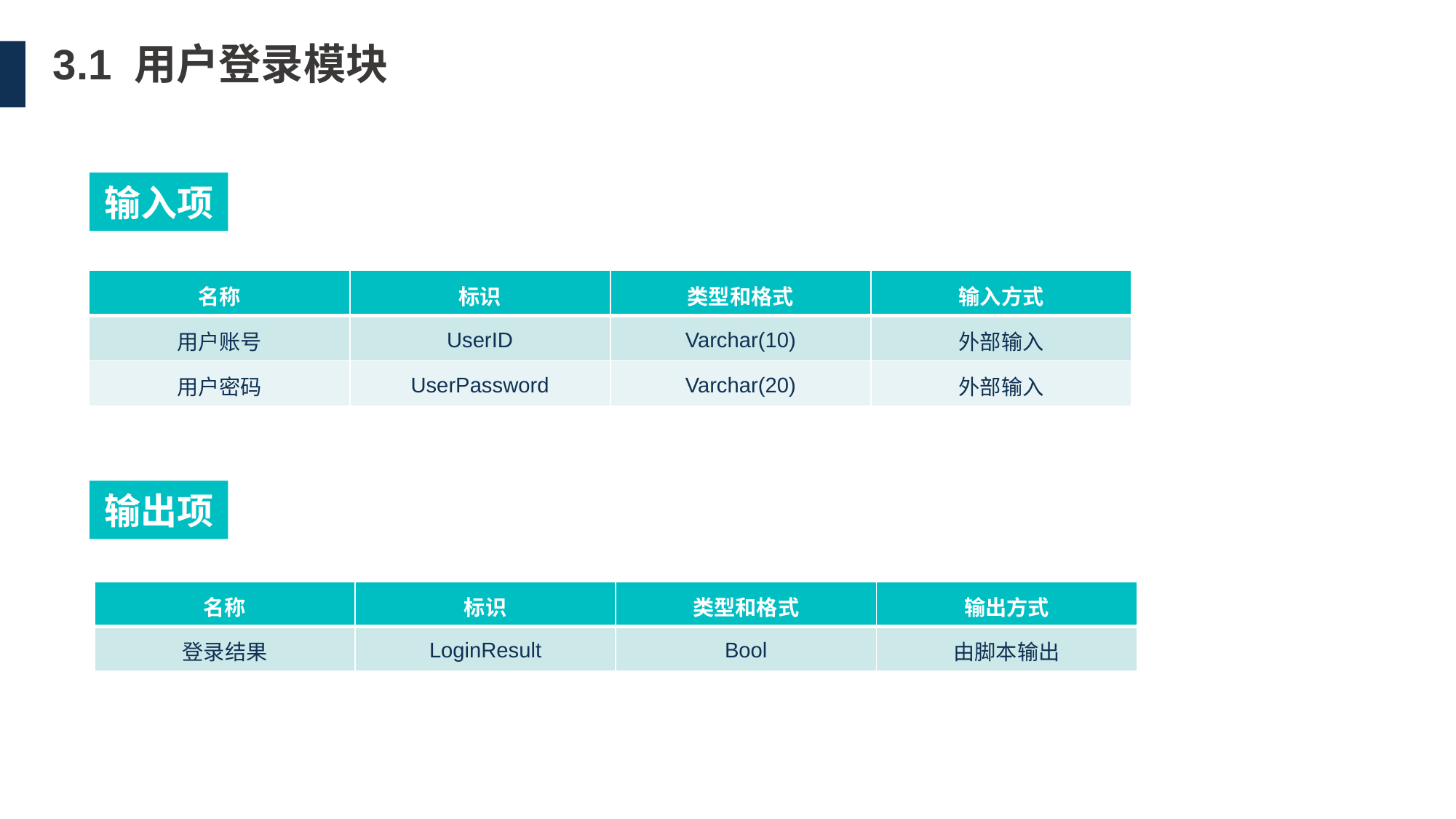

3.1 用户登录模块
用户登录模块
输入项
| 名称 | 标识 | 类型和格式 | 输入方式 |
| --- | --- | --- | --- |
| 用户账号 | UserID | Varchar(10) | 外部输入 |
| 用户密码 | UserPassword | Varchar(20) | 外部输入 |
输出项
| 名称 | 标识 | 类型和格式 | 输出方式 |
| --- | --- | --- | --- |
| 登录结果 | LoginResult | Bool | 由脚本输出 |